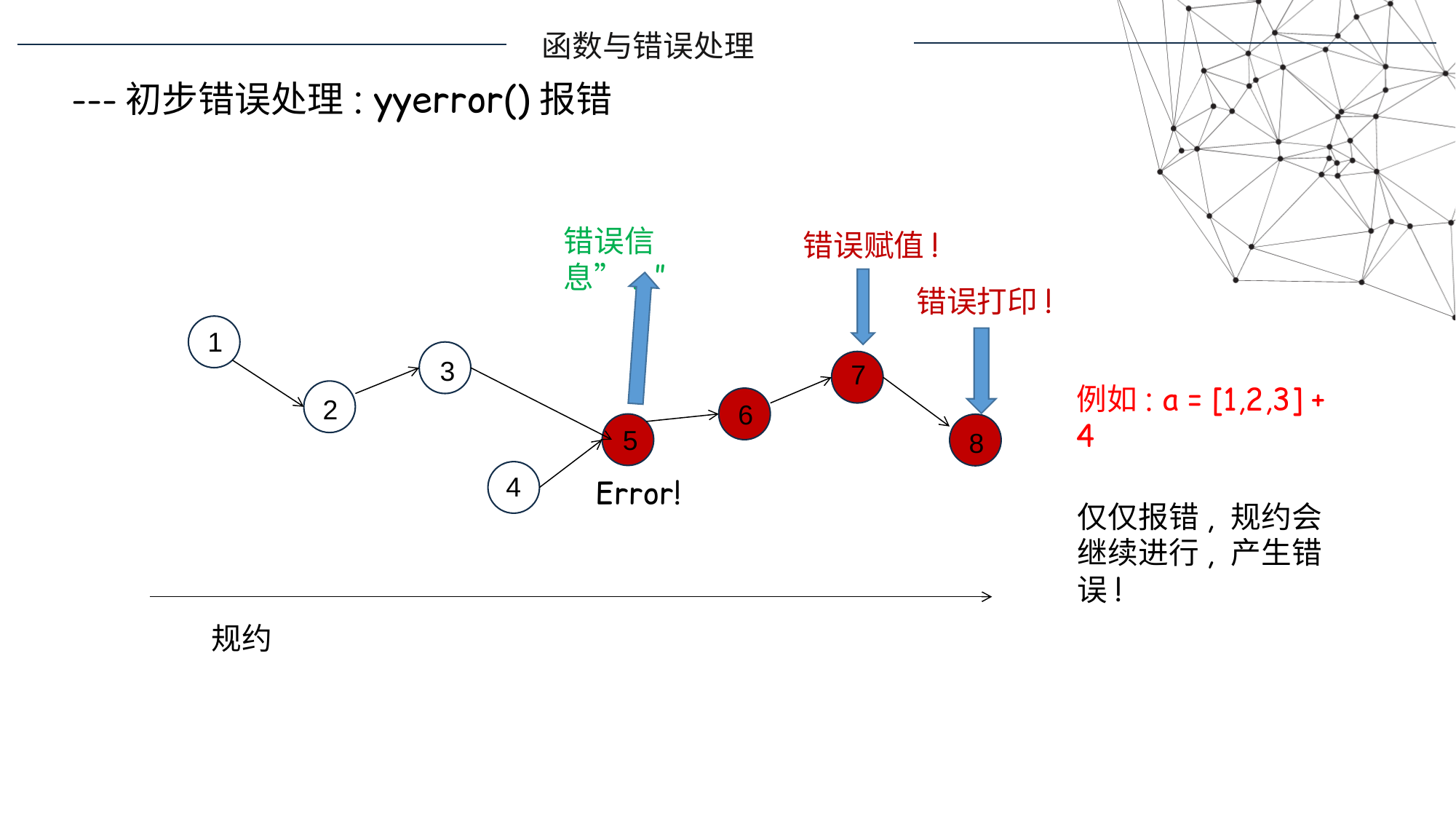

函数与错误处理
---初步错误处理: yyerror()报错
错误信息”...”
错误赋值!

错误打印!

1

3

7
例如: a = [1,2,3] + 4

2

6

5
8

4
Error!
仅仅报错, 规约会继续进行, 产生错误!
规约